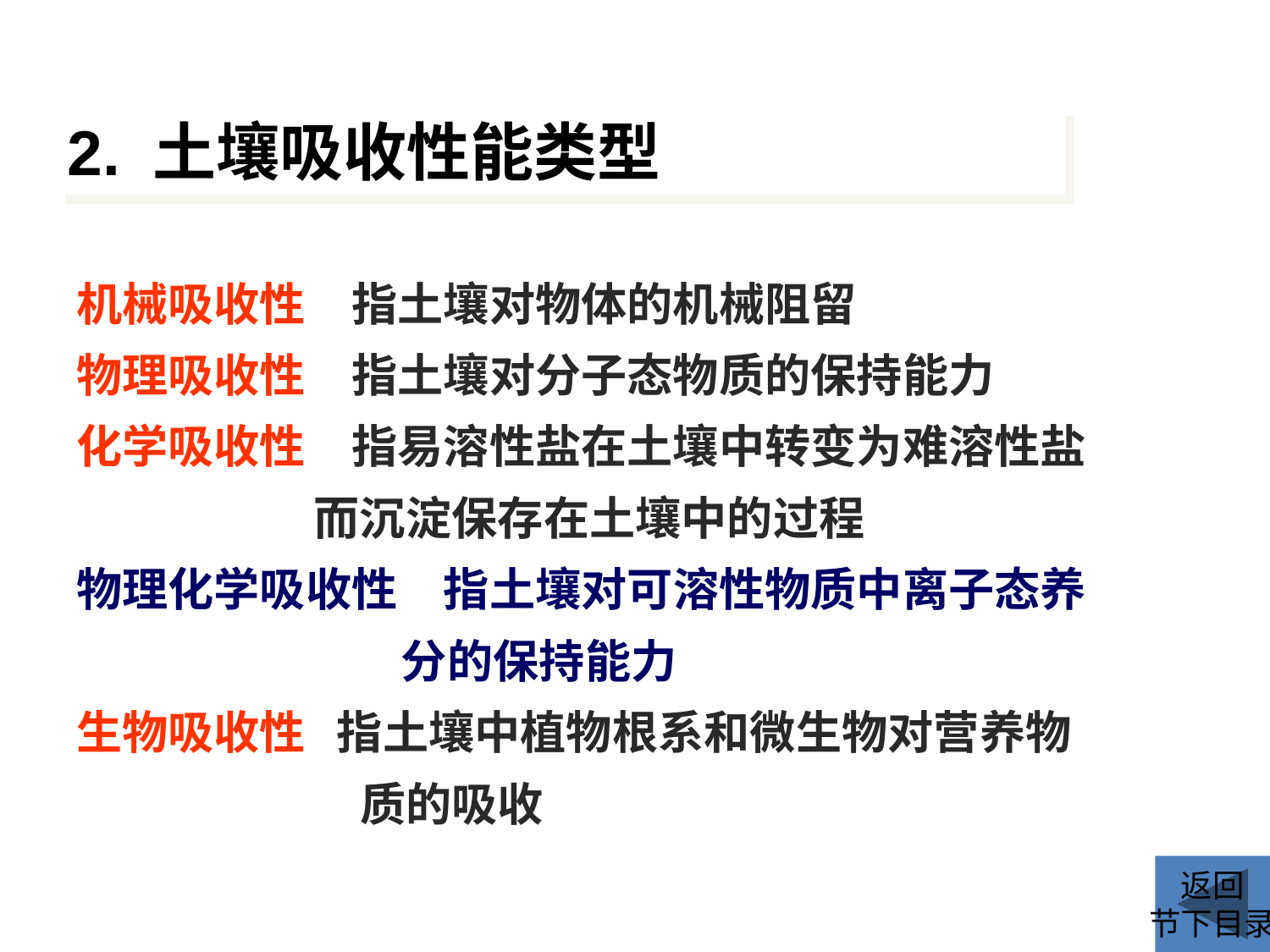

2. 土壤吸收性能类型
机械吸收性　指土壤对物体的机械阻留
物理吸收性　指土壤对分子态物质的保持能力
化学吸收性　指易溶性盐在土壤中转变为难溶性盐
             　　而沉淀保存在土壤中的过程
物理化学吸收性　指土壤对可溶性物质中离子态养
                 　　　分的保持能力
生物吸收性   指土壤中植物根系和微生物对营养物
             　　　质的吸收
返回
节下目录